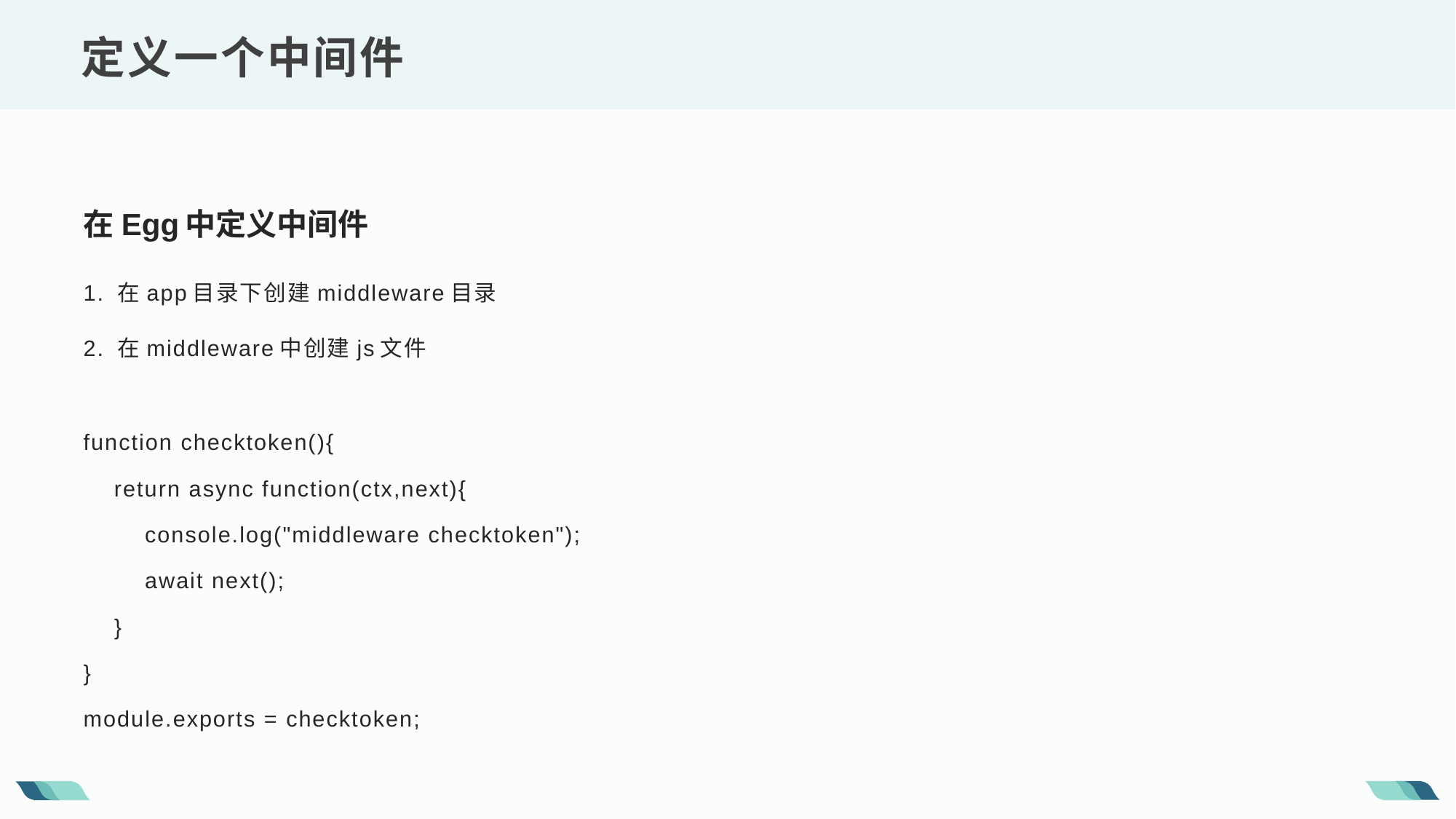

定义一个中间件
在Egg中定义中间件
1. 在app目录下创建middleware目录
2. 在middleware中创建js文件

function checktoken(){
    return async function(ctx,next){
        console.log("middleware checktoken");
        await next();
    }
}
module.exports = checktoken;